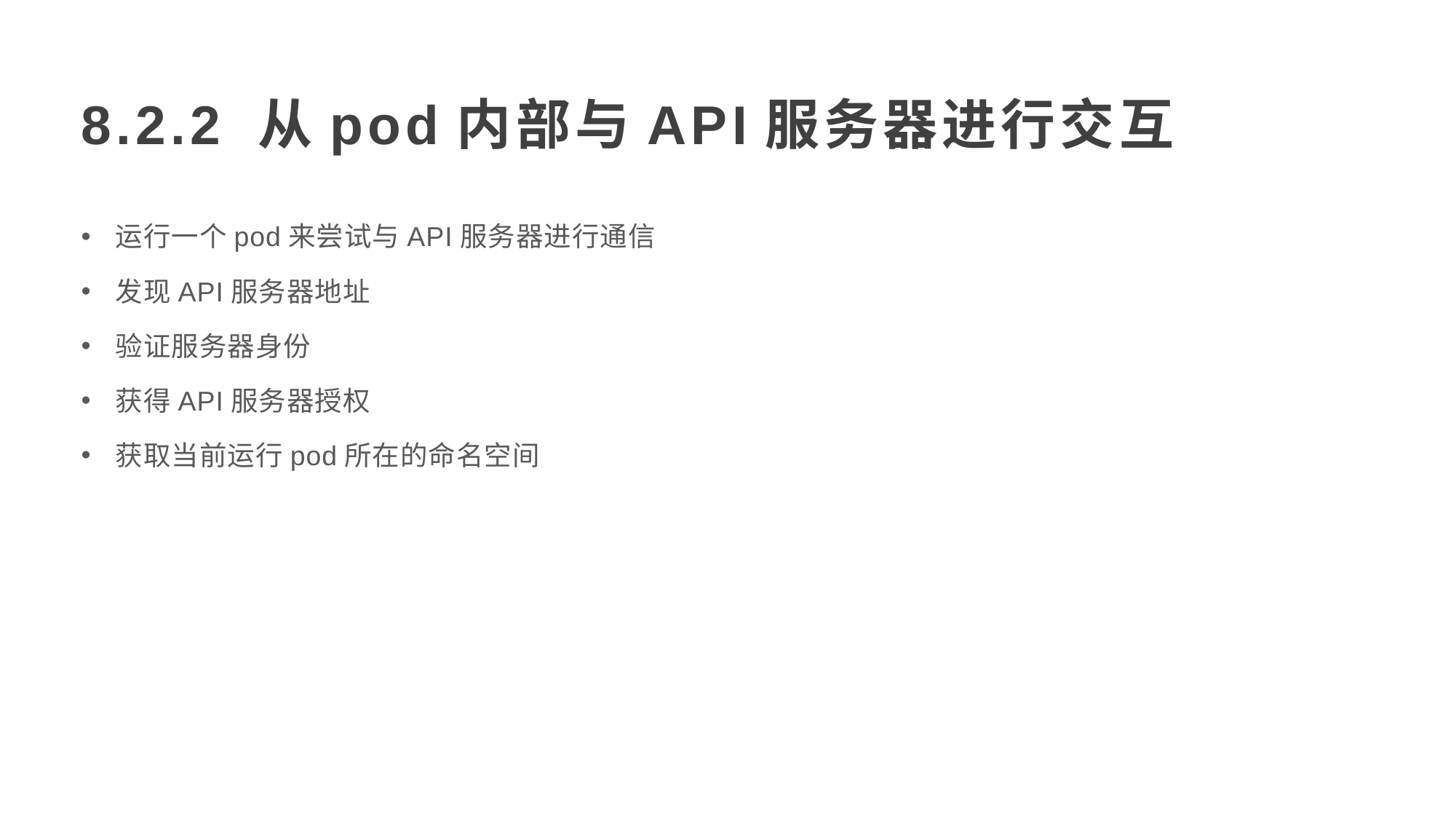

8.2.2 从pod内部与API服务器进行交互
运行一个pod来尝试与API服务器进行通信
发现API服务器地址
验证服务器身份
获得API服务器授权
获取当前运行pod所在的命名空间
24